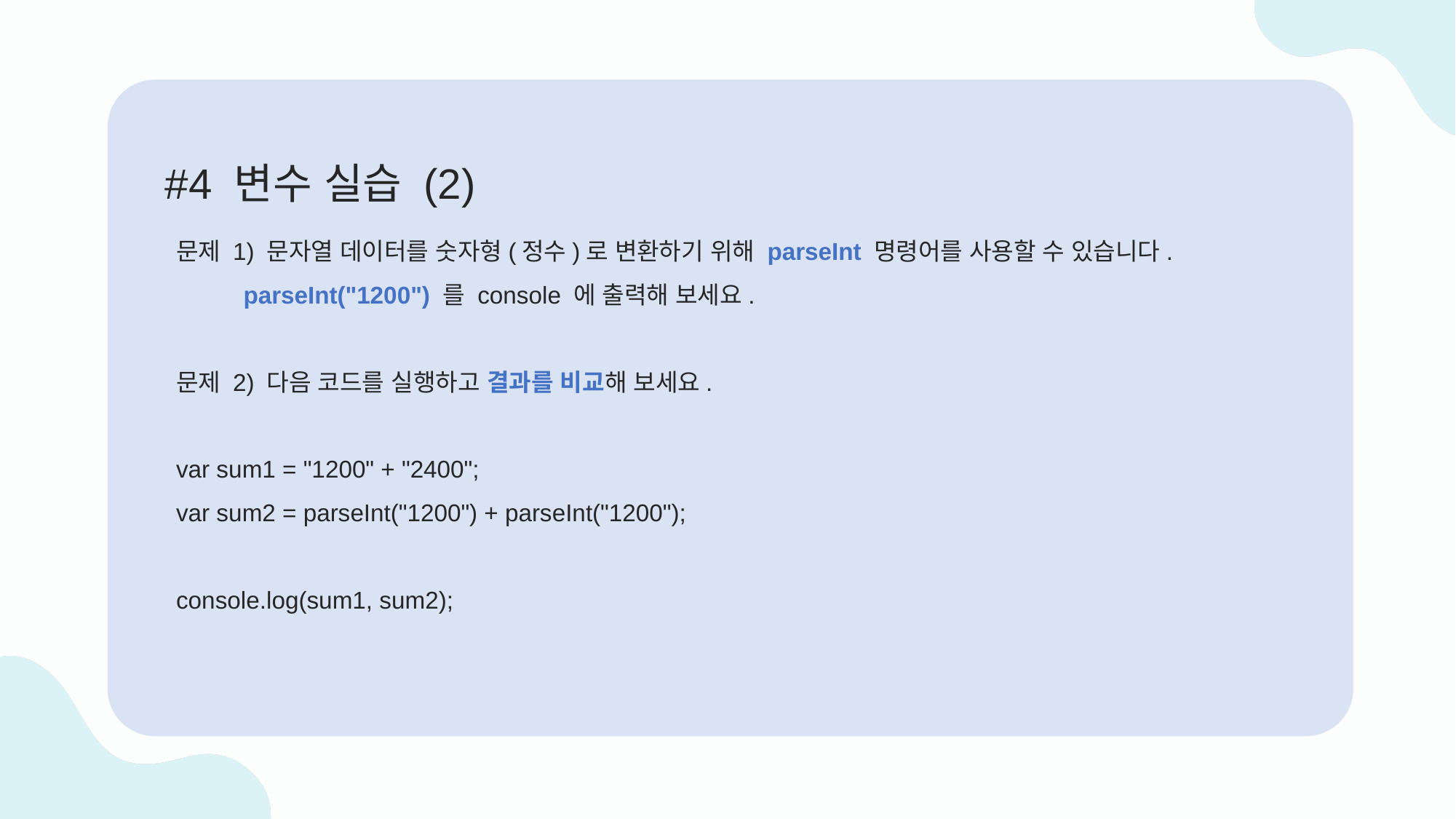

#4 변수 실습 (2)
문제 1) 문자열 데이터를 숫자형(정수)로 변환하기 위해 parseInt 명령어를 사용할 수 있습니다.
          parseInt("1200") 를 console 에 출력해 보세요.

문제 2) 다음 코드를 실행하고 결과를 비교해 보세요.

var sum1 = "1200" + "2400";
var sum2 = parseInt("1200") + parseInt("1200");

console.log(sum1, sum2);